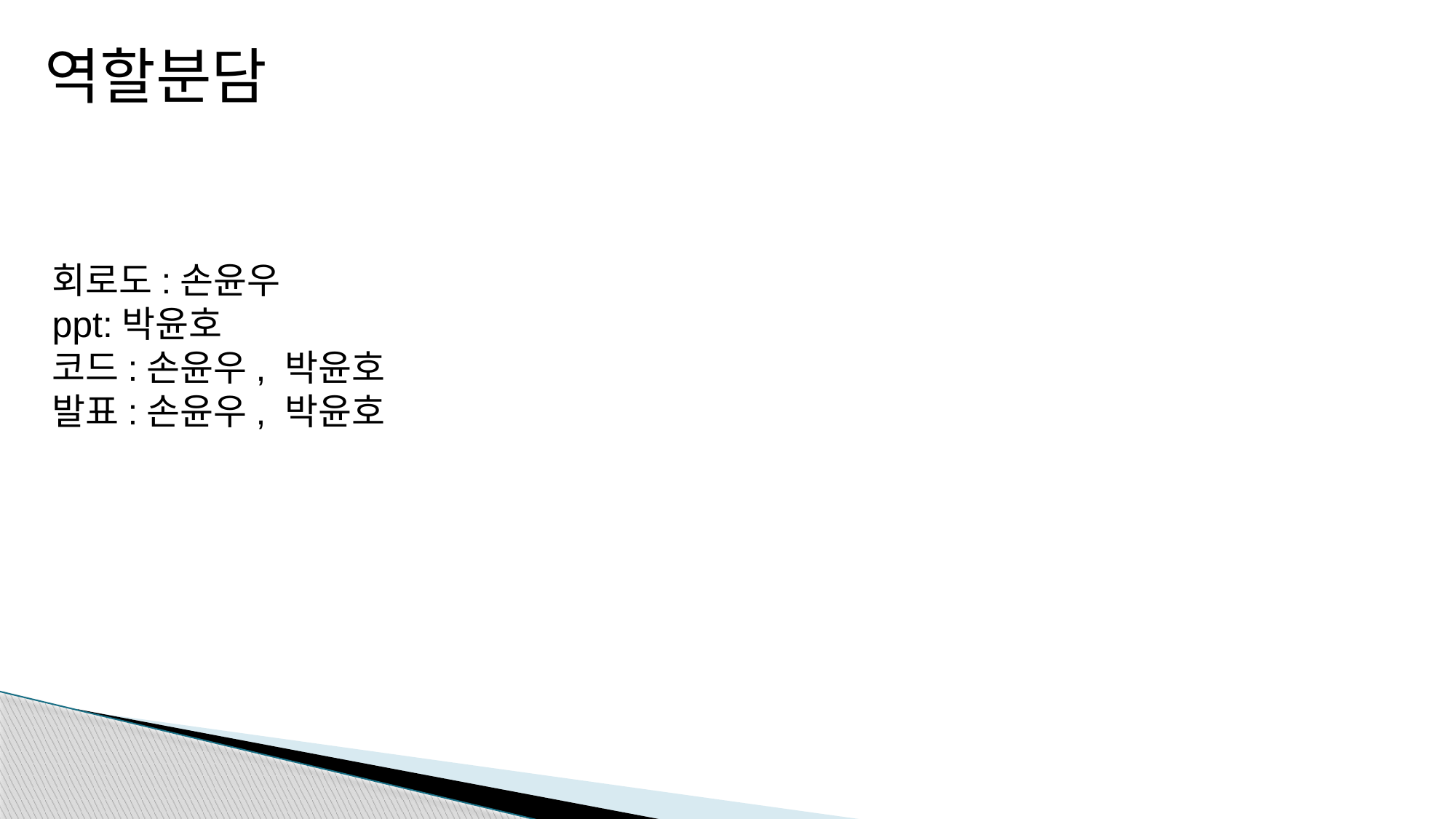

역할분담
회로도:손윤우
ppt:박윤호
코드:손윤우, 박윤호
발표:손윤우, 박윤호